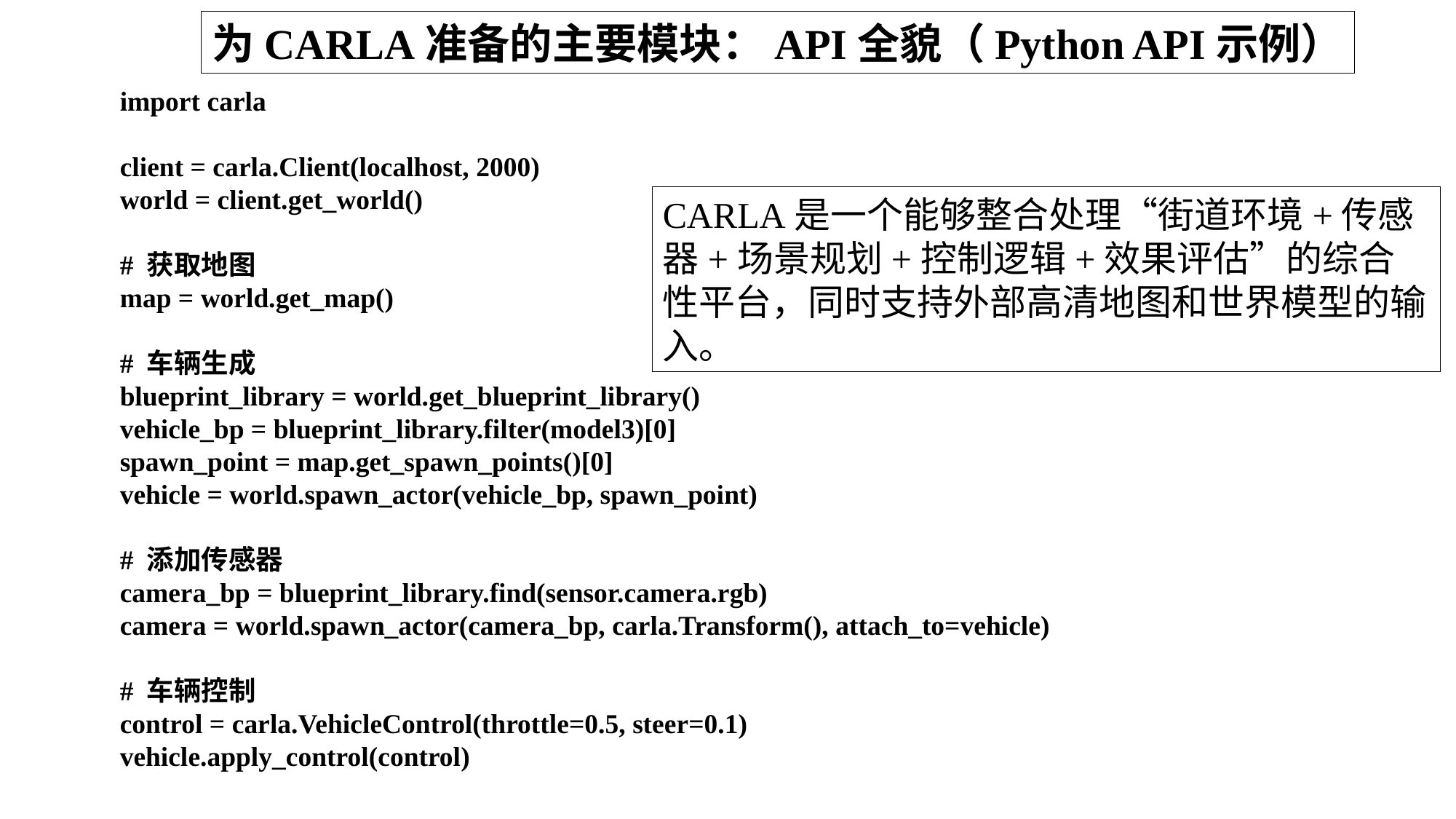

为CARLA准备的主要模块：API全貌（Python API示例）
import carla

client = carla.Client(localhost, 2000)
world = client.get_world()

# 获取地图
map = world.get_map()

# 车辆生成
blueprint_library = world.get_blueprint_library()
vehicle_bp = blueprint_library.filter(model3)[0]
spawn_point = map.get_spawn_points()[0]
vehicle = world.spawn_actor(vehicle_bp, spawn_point)

# 添加传感器
camera_bp = blueprint_library.find(sensor.camera.rgb)
camera = world.spawn_actor(camera_bp, carla.Transform(), attach_to=vehicle)

# 车辆控制
control = carla.VehicleControl(throttle=0.5, steer=0.1)
vehicle.apply_control(control)
CARLA是一个能够整合处理“街道环境+传感器+场景规划+控制逻辑+效果评估”的综合性平台，同时支持外部高清地图和世界模型的输入。